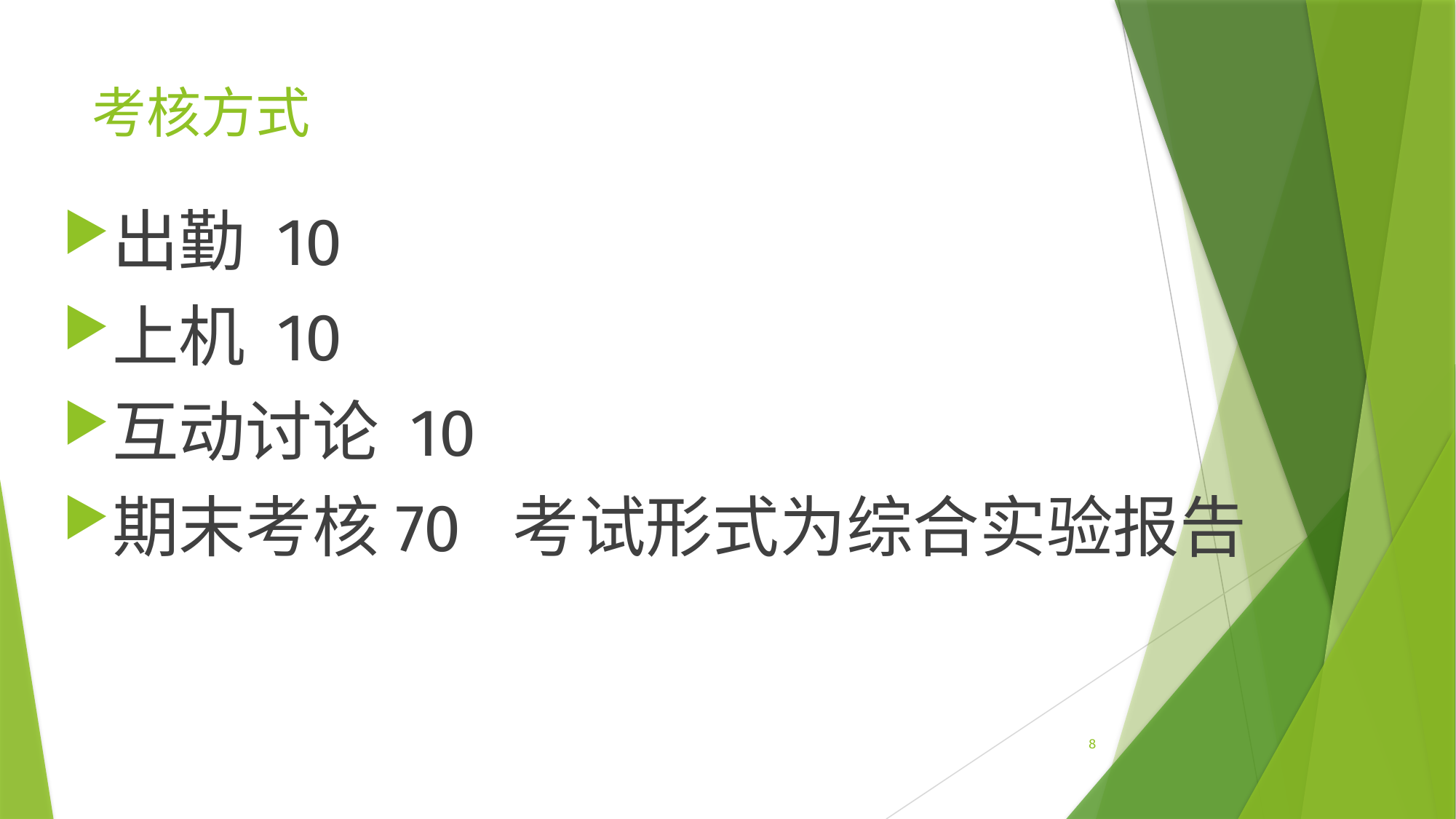

考核方式
出勤 10
上机 10
互动讨论 10
期末考核70  考试形式为综合实验报告
8